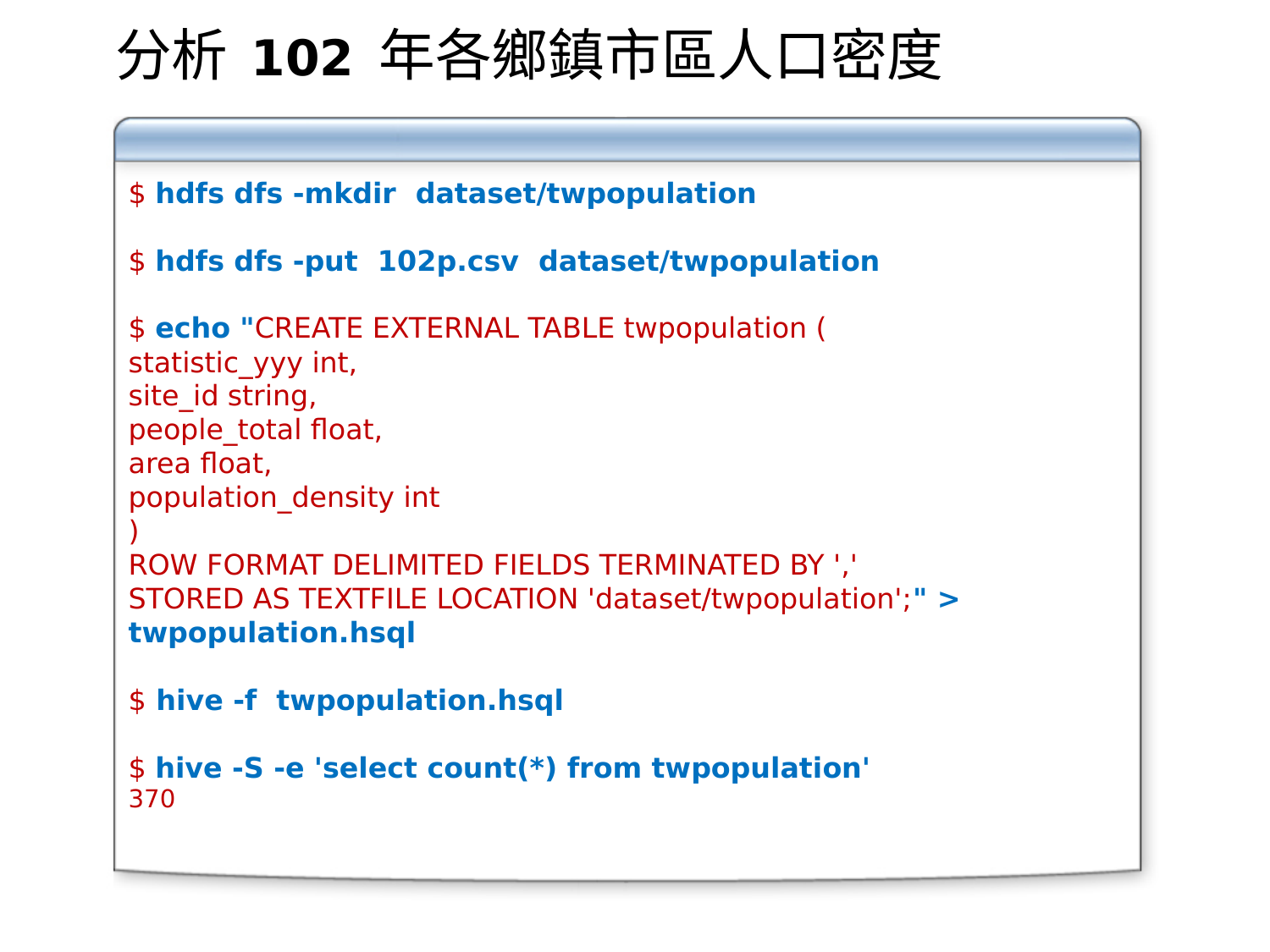

分析 102 年各鄉鎮市區人口密度
$ hdfs dfs -mkdir  dataset/twpopulation

$ hdfs dfs -put  102p.csv  dataset/twpopulation

$ echo "CREATE EXTERNAL TABLE twpopulation (
statistic_yyy int,
site_id string,
people_total float,
area float,
population_density int
)
ROW FORMAT DELIMITED FIELDS TERMINATED BY ','
STORED AS TEXTFILE LOCATION 'dataset/twpopulation';" > twpopulation.hsql

$ hive -f  twpopulation.hsql

$ hive -S -e 'select count(*) from twpopulation'
370